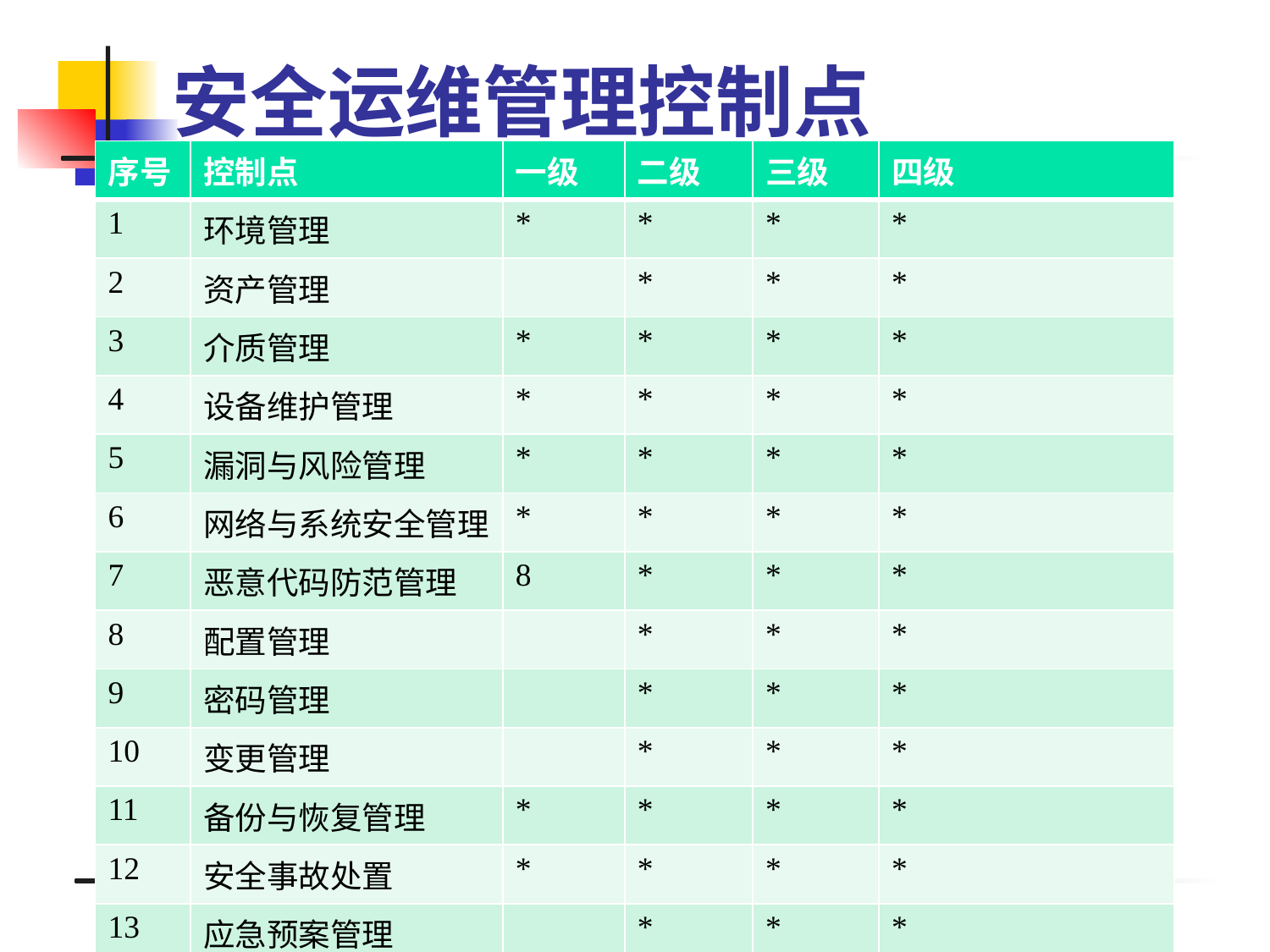

# 安全运维管理控制点
| 序号 | 控制点 | 一级 | 二级 | 三级 | 四级 |
| --- | --- | --- | --- | --- | --- |
| 1 | 环境管理 | \* | \* | \* | \* |
| 2 | 资产管理 |  | \* | \* | \* |
| 3 | 介质管理 | \* | \* | \* | \* |
| 4 | 设备维护管理 | \* | \* | \* | \* |
| 5 | 漏洞与风险管理 | \* | \* | \* | \* |
| 6 | 网络与系统安全管理 | \* | \* | \* | \* |
| 7 | 恶意代码防范管理 | 8 | \* | \* | \* |
| 8 | 配置管理 |  | \* | \* | \* |
| 9 | 密码管理 |  | \* | \* | \* |
| 10 | 变更管理 |  | \* | \* | \* |
| 11 | 备份与恢复管理 | \* | \* | \* | \* |
| 12 | 安全事故处置 | \* | \* | \* | \* |
| 13 | 应急预案管理 |  | \* | \* | \* |
| 14 | 外包运营管理 |  | \* | \* | \* |
|  | 合计 | 8 | 14 | 14 | 14 |